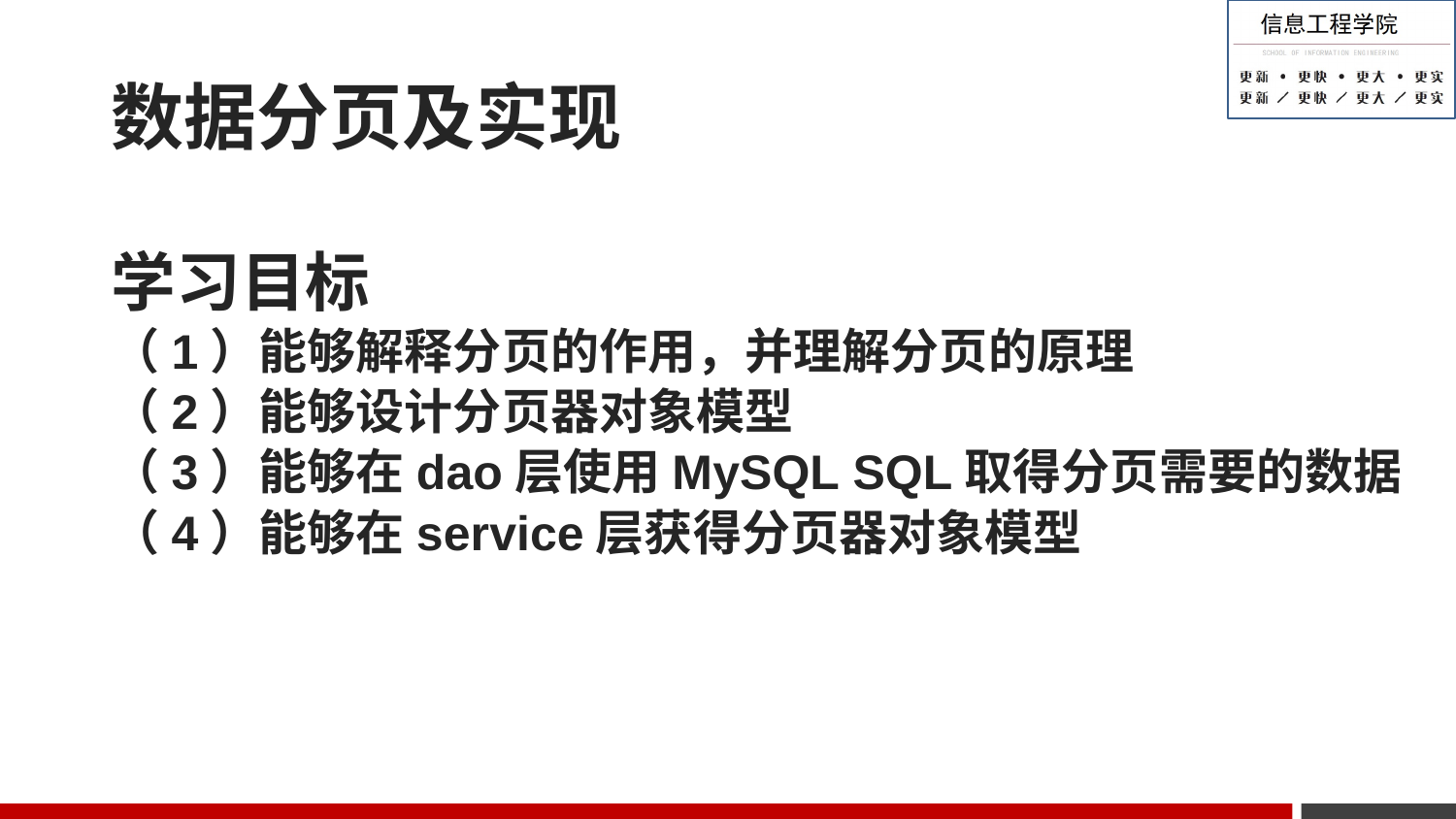

数据分页及实现

学习目标
（1）能够解释分页的作用，并理解分页的原理
（2）能够设计分页器对象模型
（3）能够在dao层使用MySQL SQL取得分页需要的数据
（4）能够在service层获得分页器对象模型